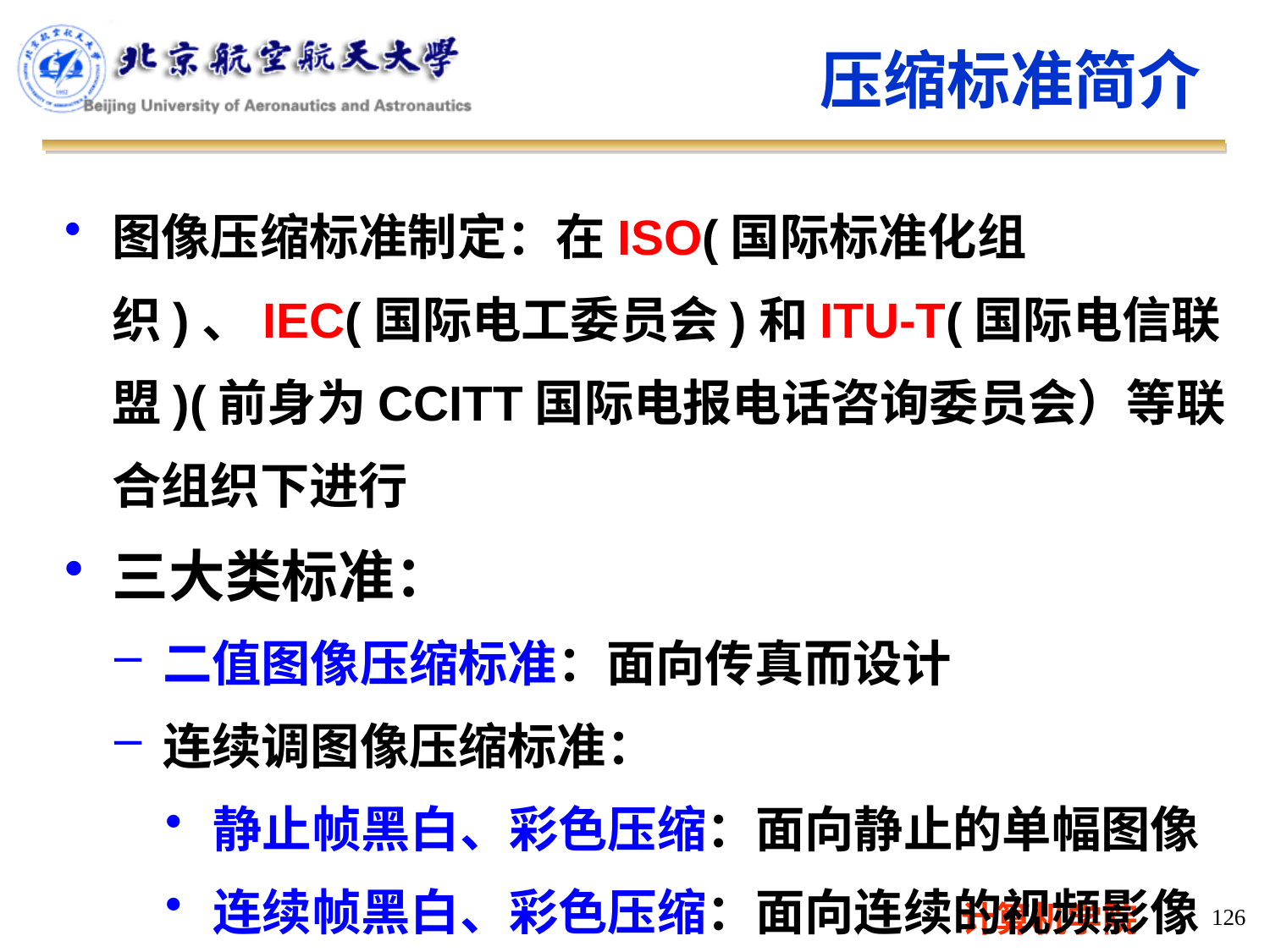

压缩标准简介
图像压缩标准制定：在ISO(国际标准化组织)、IEC(国际电工委员会)和ITU-T(国际电信联盟)(前身为CCITT国际电报电话咨询委员会）等联合组织下进行
三大类标准：
二值图像压缩标准：面向传真而设计
连续调图像压缩标准：
静止帧黑白、彩色压缩：面向静止的单幅图像
连续帧黑白、彩色压缩：面向连续的视频影像
126